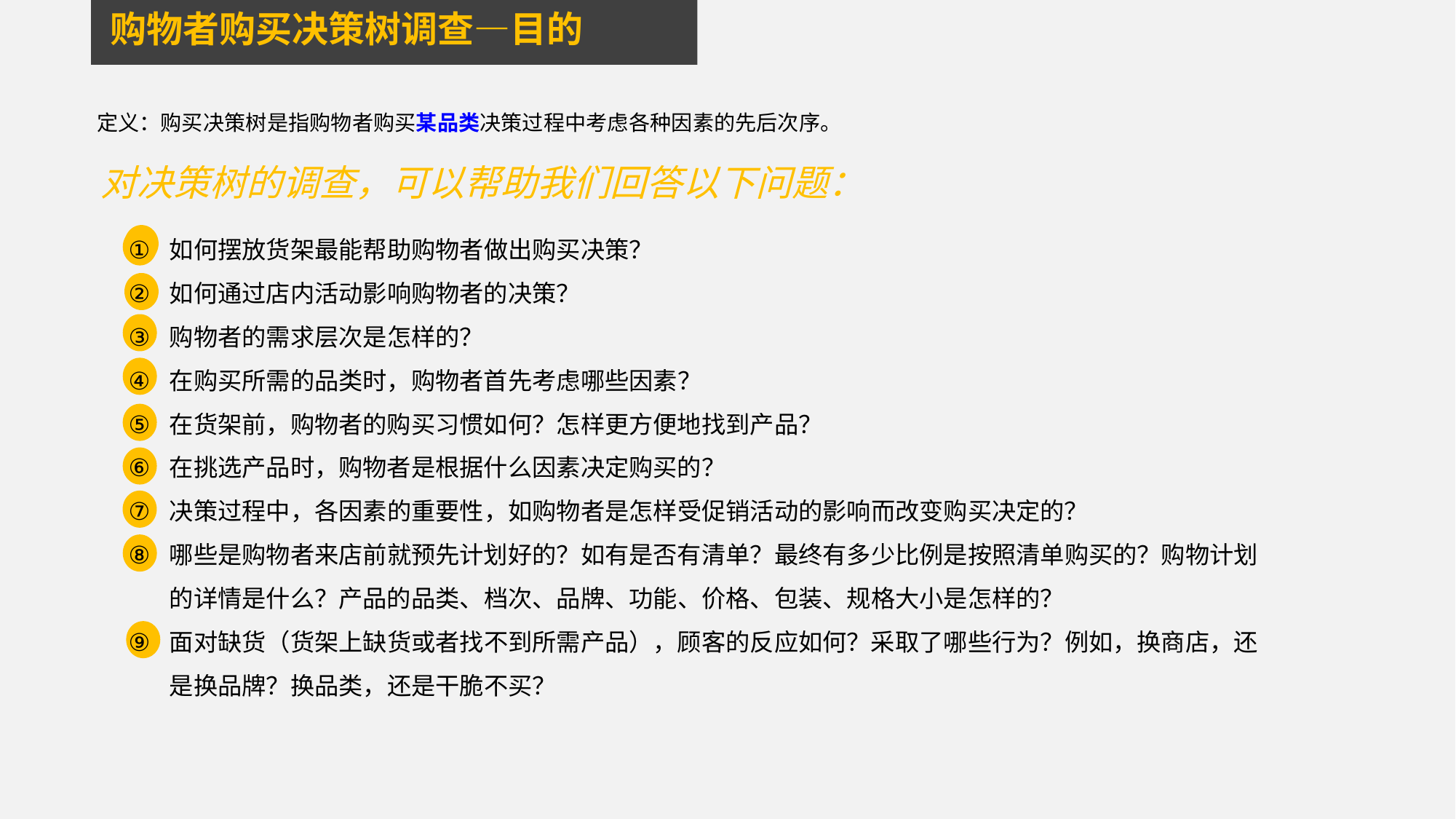

购物者购买决策树调查—目的
定义：购买决策树是指购物者购买某品类决策过程中考虑各种因素的先后次序。
对决策树的调查，可以帮助我们回答以下问题：
如何摆放货架最能帮助购物者做出购买决策？
如何通过店内活动影响购物者的决策？
购物者的需求层次是怎样的？
在购买所需的品类时，购物者首先考虑哪些因素？
在货架前，购物者的购买习惯如何？怎样更方便地找到产品？
在挑选产品时，购物者是根据什么因素决定购买的？
决策过程中，各因素的重要性，如购物者是怎样受促销活动的影响而改变购买决定的？
哪些是购物者来店前就预先计划好的？如有是否有清单？最终有多少比例是按照清单购买的？购物计划的详情是什么？产品的品类、档次、品牌、功能、价格、包装、规格大小是怎样的？
面对缺货（货架上缺货或者找不到所需产品），顾客的反应如何？采取了哪些行为？例如，换商店，还是换品牌？换品类，还是干脆不买？